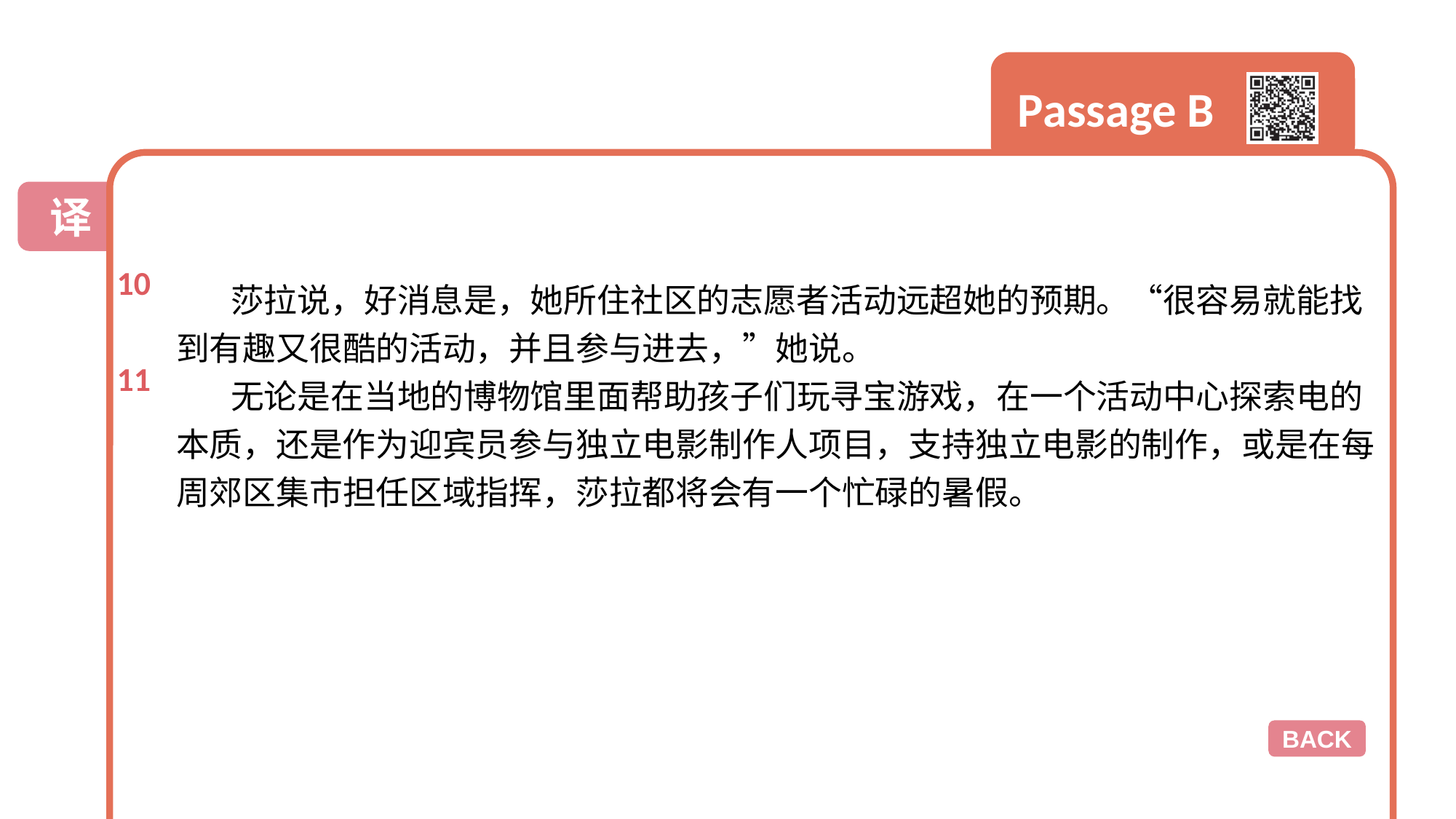

莎拉说，好消息是，她所住社区的志愿者活动远超她的预期。“很容易就能找到有趣又很酷的活动，并且参与进去，”她说。
无论是在当地的博物馆里面帮助孩子们玩寻宝游戏，在一个活动中心探索电的本质，还是作为迎宾员参与独立电影制作人项目，支持独立电影的制作，或是在每周郊区集市担任区域指挥，莎拉都将会有一个忙碌的暑假。

10

11

BACK